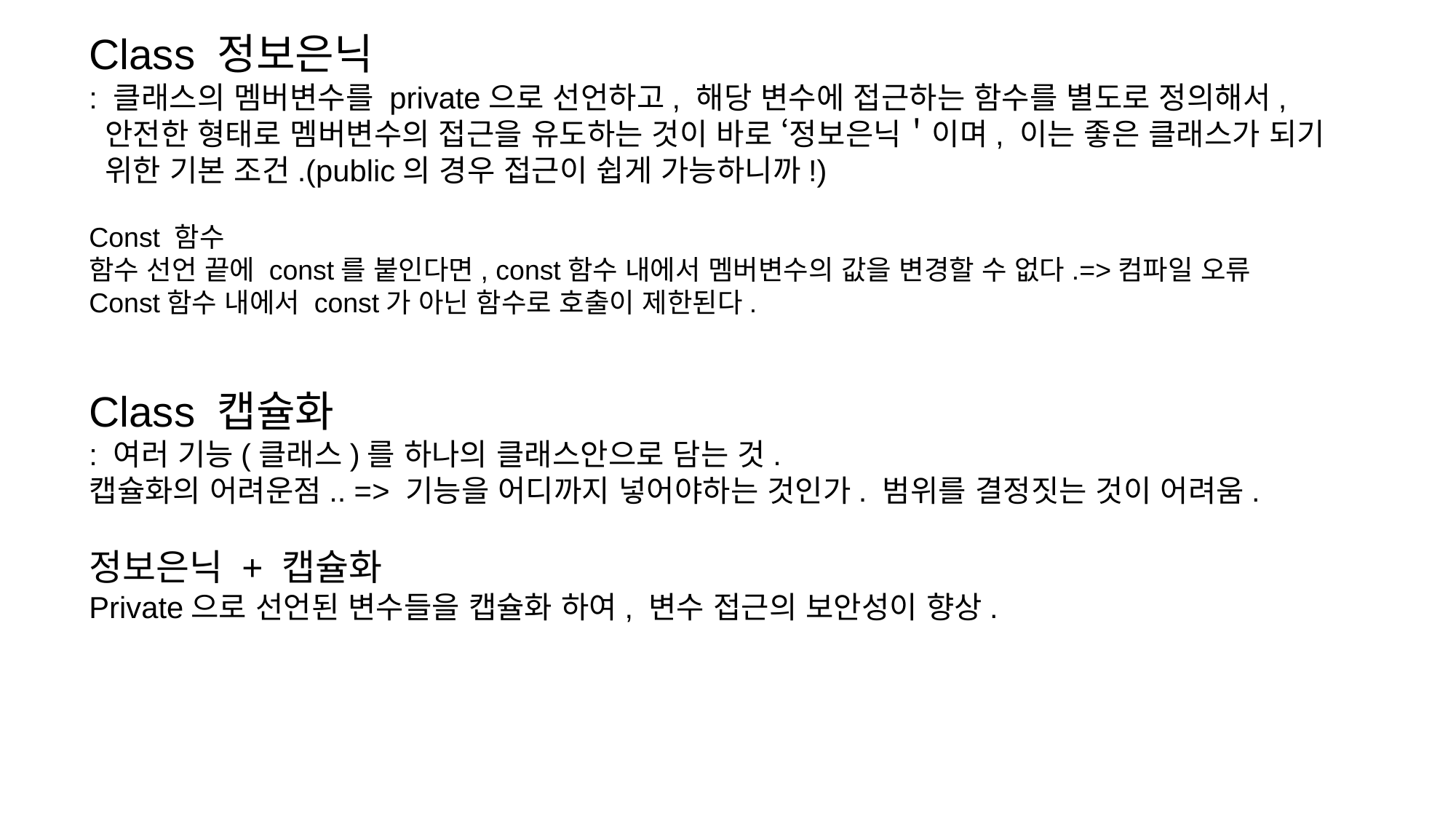

Class 정보은닉
: 클래스의 멤버변수를 private으로 선언하고, 해당 변수에 접근하는 함수를 별도로 정의해서,
 안전한 형태로 멤버변수의 접근을 유도하는 것이 바로 ‘정보은닉＇이며, 이는 좋은 클래스가 되기
 위한 기본 조건.(public의 경우 접근이 쉽게 가능하니까!)

Const 함수
함수 선언 끝에 const를 붙인다면, const함수 내에서 멤버변수의 값을 변경할 수 없다.=>컴파일 오류
Const함수 내에서 const가 아닌 함수로 호출이 제한된다.

Class 캡슐화
: 여러 기능(클래스)를 하나의 클래스안으로 담는 것.
캡슐화의 어려운점.. => 기능을 어디까지 넣어야하는 것인가. 범위를 결정짓는 것이 어려움.

정보은닉 + 캡슐화
Private으로 선언된 변수들을 캡슐화 하여, 변수 접근의 보안성이 향상.